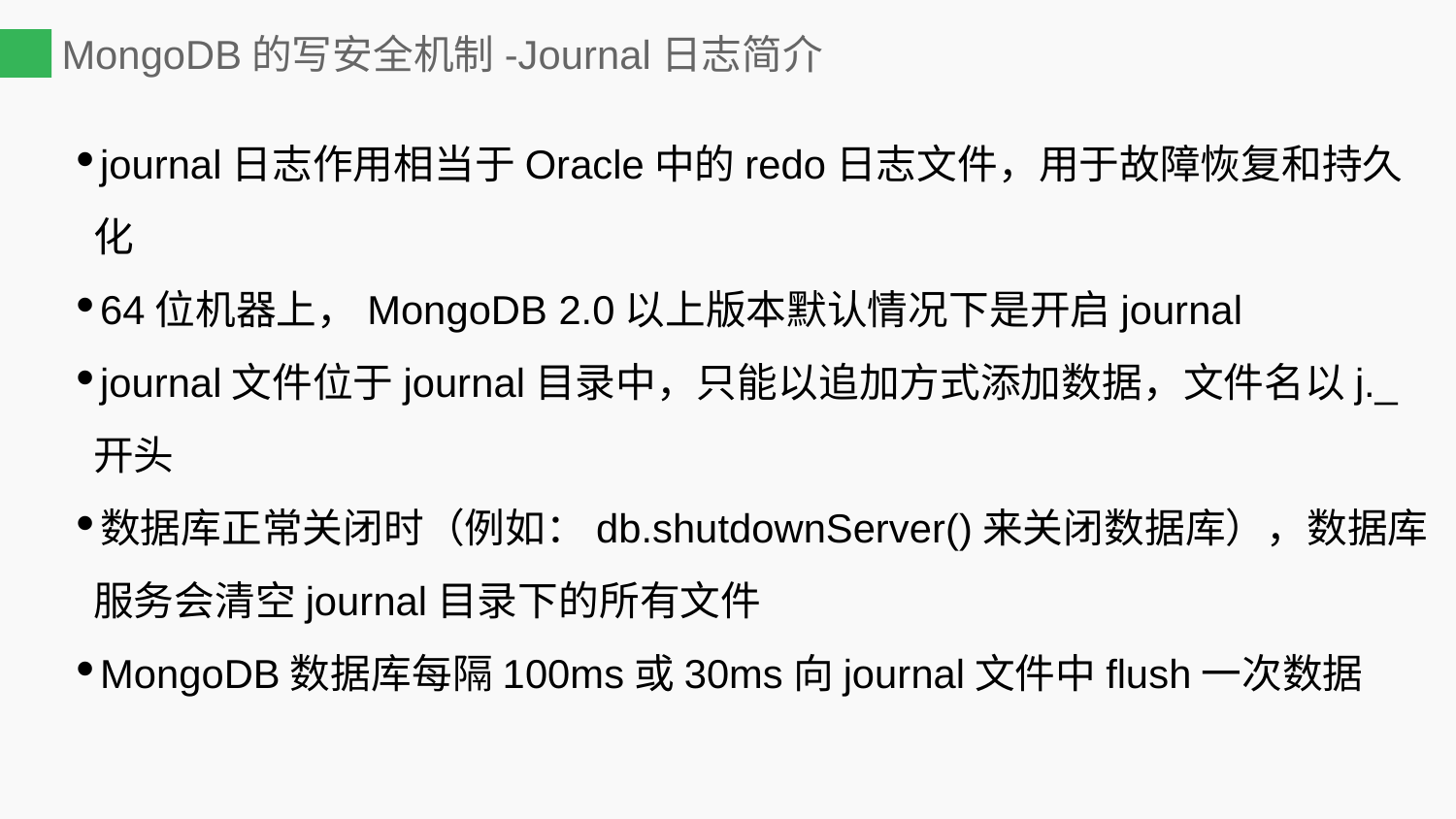

# MongoDB的写安全机制-Journal日志简介
journal日志作用相当于Oracle中的redo日志文件，用于故障恢复和持久化
64位机器上，MongoDB 2.0以上版本默认情况下是开启journal
journal文件位于journal目录中，只能以追加方式添加数据，文件名以j._开头
数据库正常关闭时（例如：db.shutdownServer()来关闭数据库），数据库服务会清空journal目录下的所有文件
MongoDB数据库每隔100ms或30ms向journal文件中flush一次数据